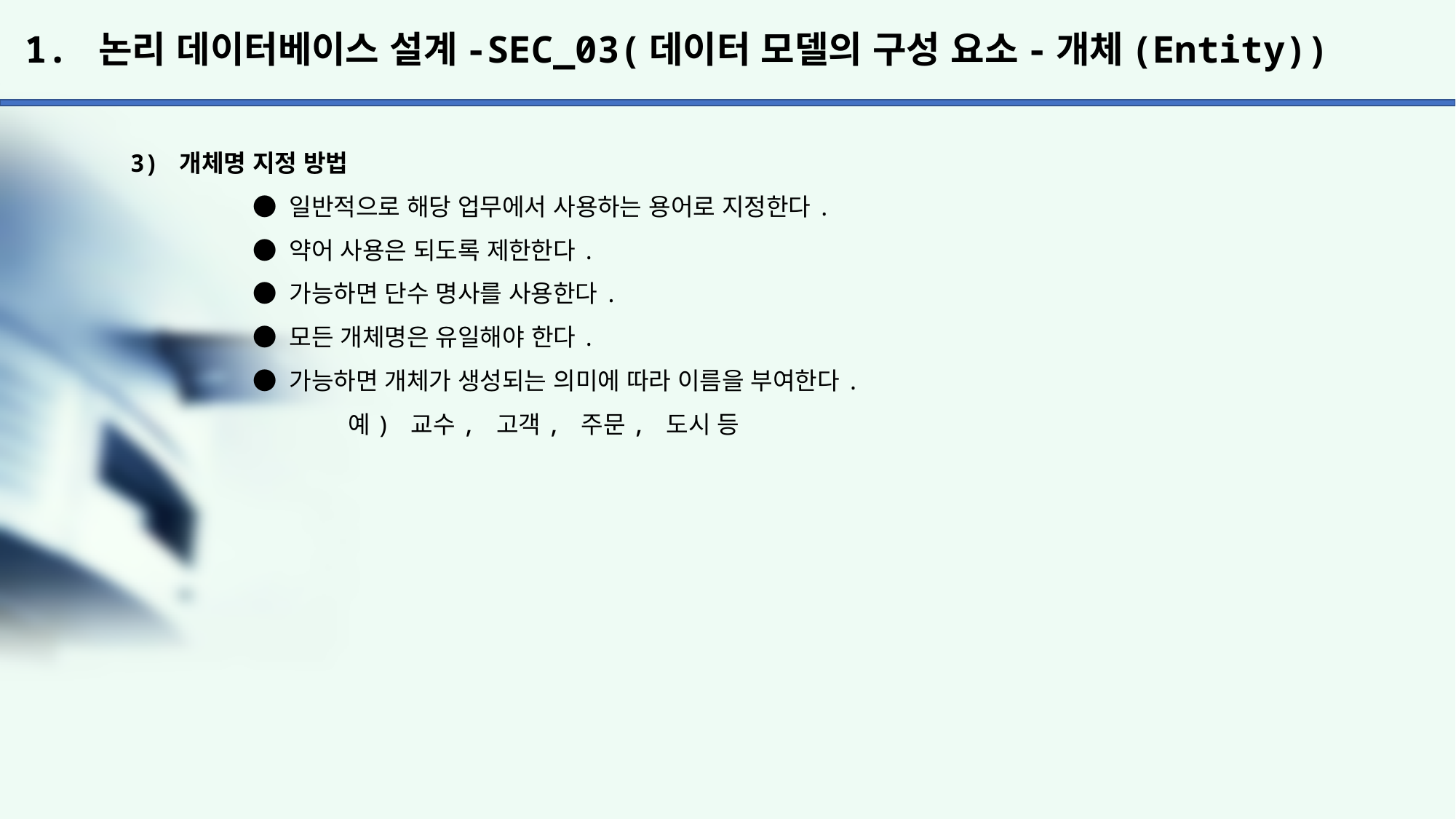

# 1. 논리 데이터베이스 설계-SEC_03(데이터 모델의 구성 요소-개체(Entity))
3) 개체명 지정 방법
	  ● 일반적으로 해당 업무에서 사용하는 용어로 지정한다.
	  ● 약어 사용은 되도록 제한한다.
	  ● 가능하면 단수 명사를 사용한다.
	  ● 모든 개체명은 유일해야 한다.
	  ● 가능하면 개체가 생성되는 의미에 따라 이름을 부여한다.
		예) 교수, 고객, 주문, 도시 등